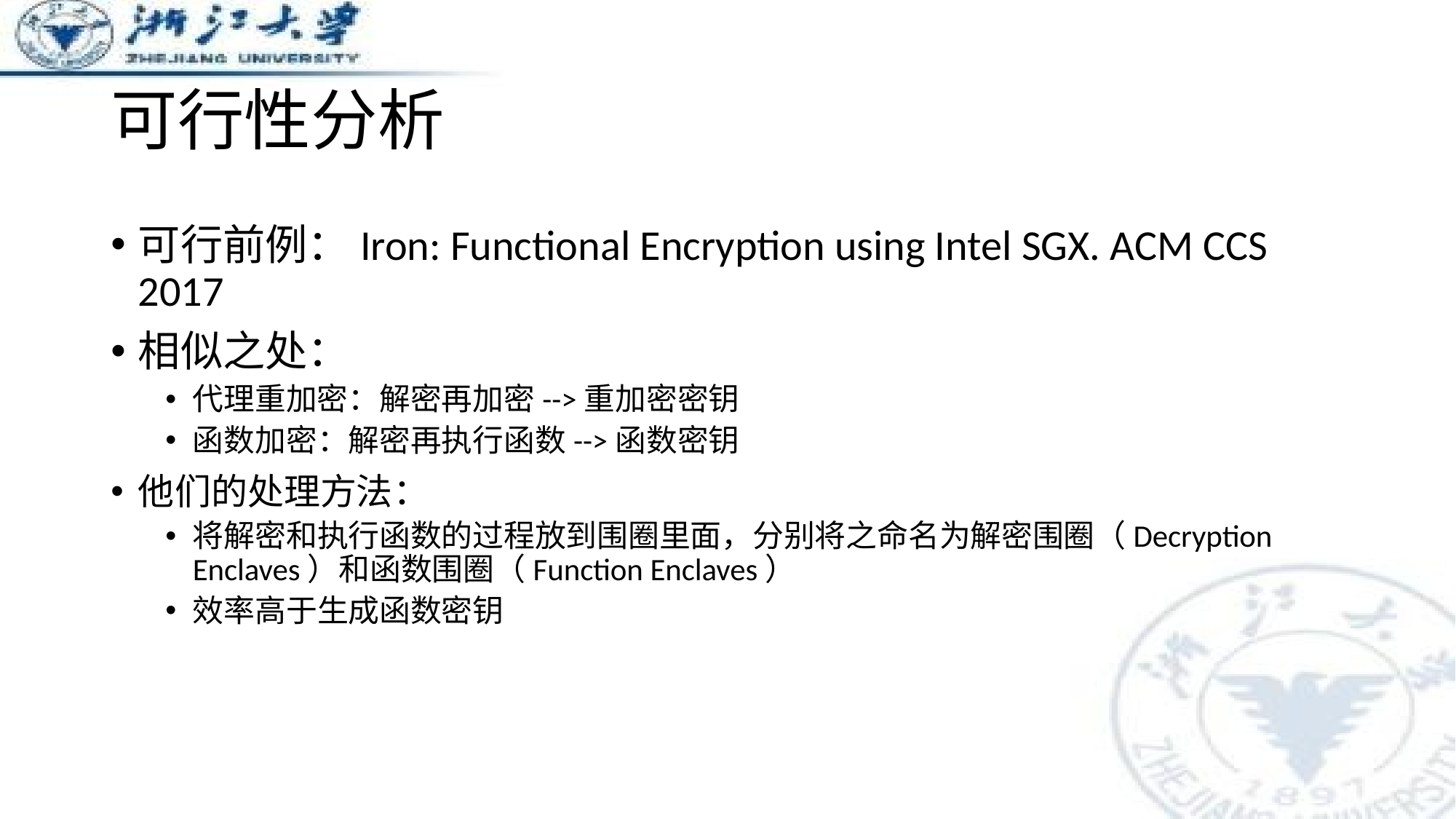

# 可行性分析
可行前例：Iron: Functional Encryption using Intel SGX. ACM CCS 2017
相似之处：
代理重加密：解密再加密-->重加密密钥
函数加密：解密再执行函数-->函数密钥
他们的处理方法：
将解密和执行函数的过程放到围圈里面，分别将之命名为解密围圈（Decryption Enclaves）和函数围圈（Function Enclaves）
效率高于生成函数密钥